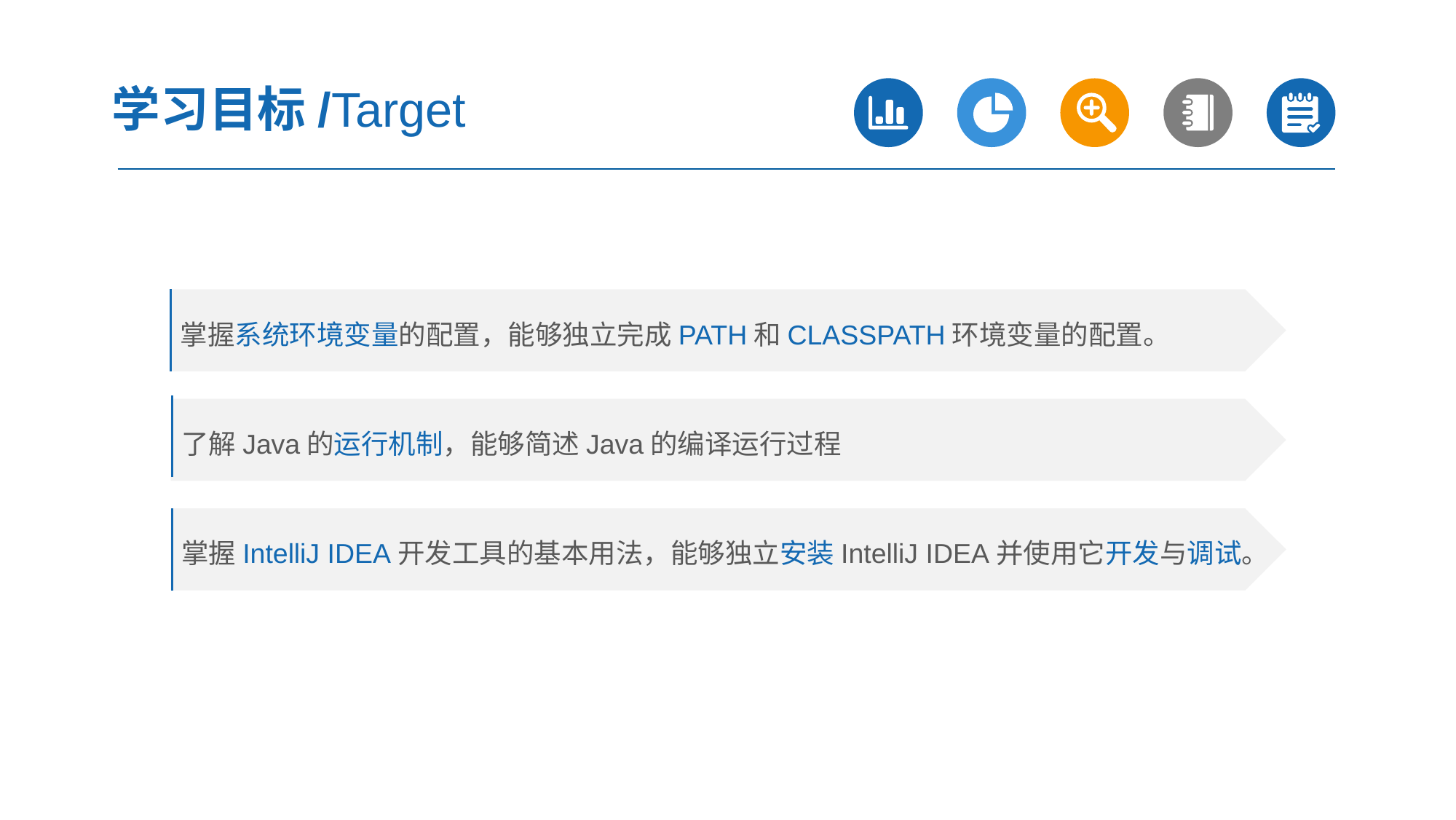

学习目标/Target

掌握系统环境变量的配置，能够独立完成PATH和CLASSPATH环境变量的配置。

了解Java的运行机制，能够简述Java的编译运行过程

掌握IntelliJ IDEA开发工具的基本用法，能够独立安装IntelliJ IDEA并使用它开发与调试。